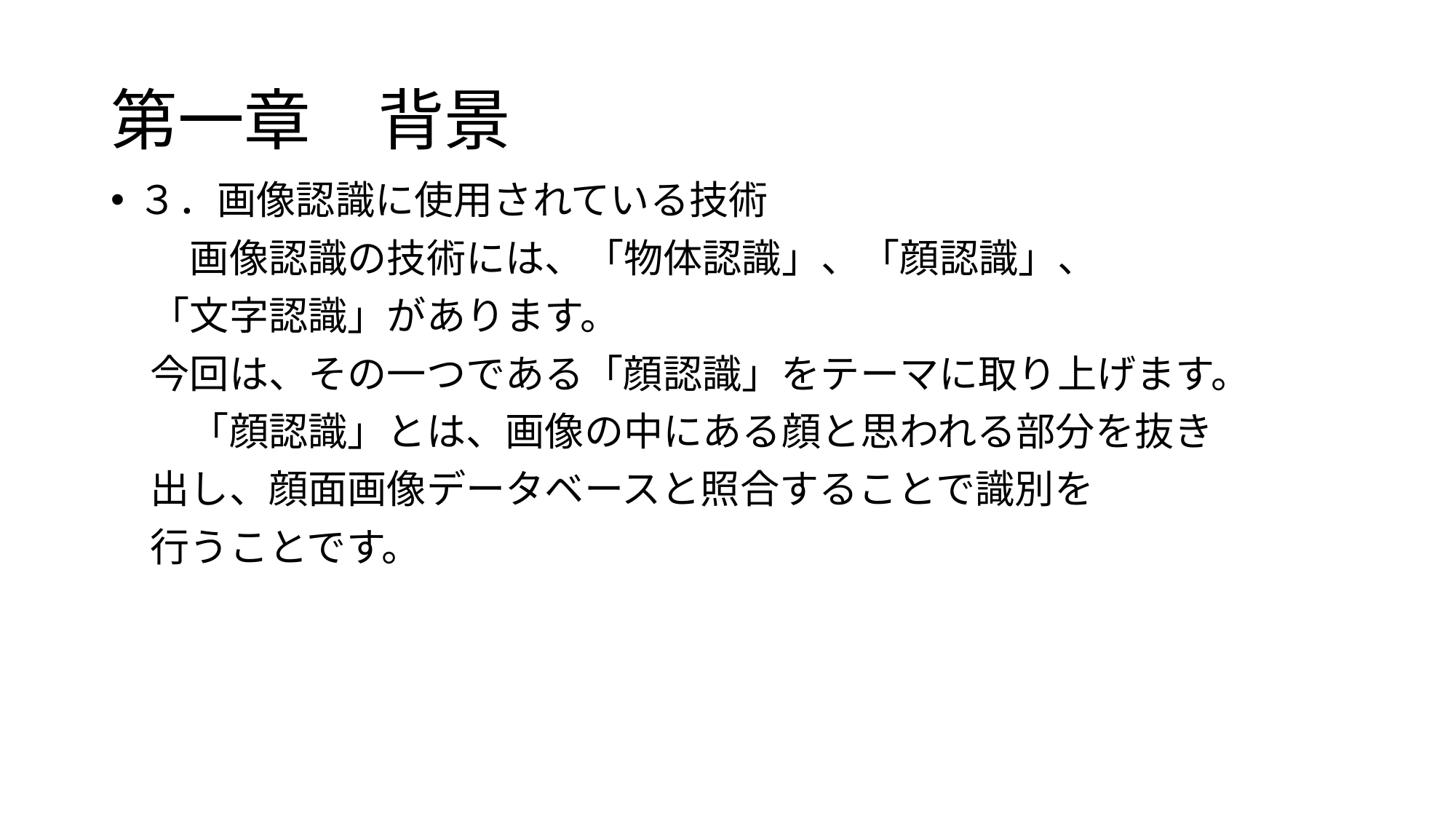

# 第一章　背景
３．画像認識に使用されている技術
　　画像認識の技術には、「物体認識」、「顔認識」、
　「文字認識」があります。
　今回は、その一つである「顔認識」をテーマに取り上げます。
　　「顔認識」とは、画像の中にある顔と思われる部分を抜き
　出し、顔面画像データベースと照合することで識別を
　行うことです。